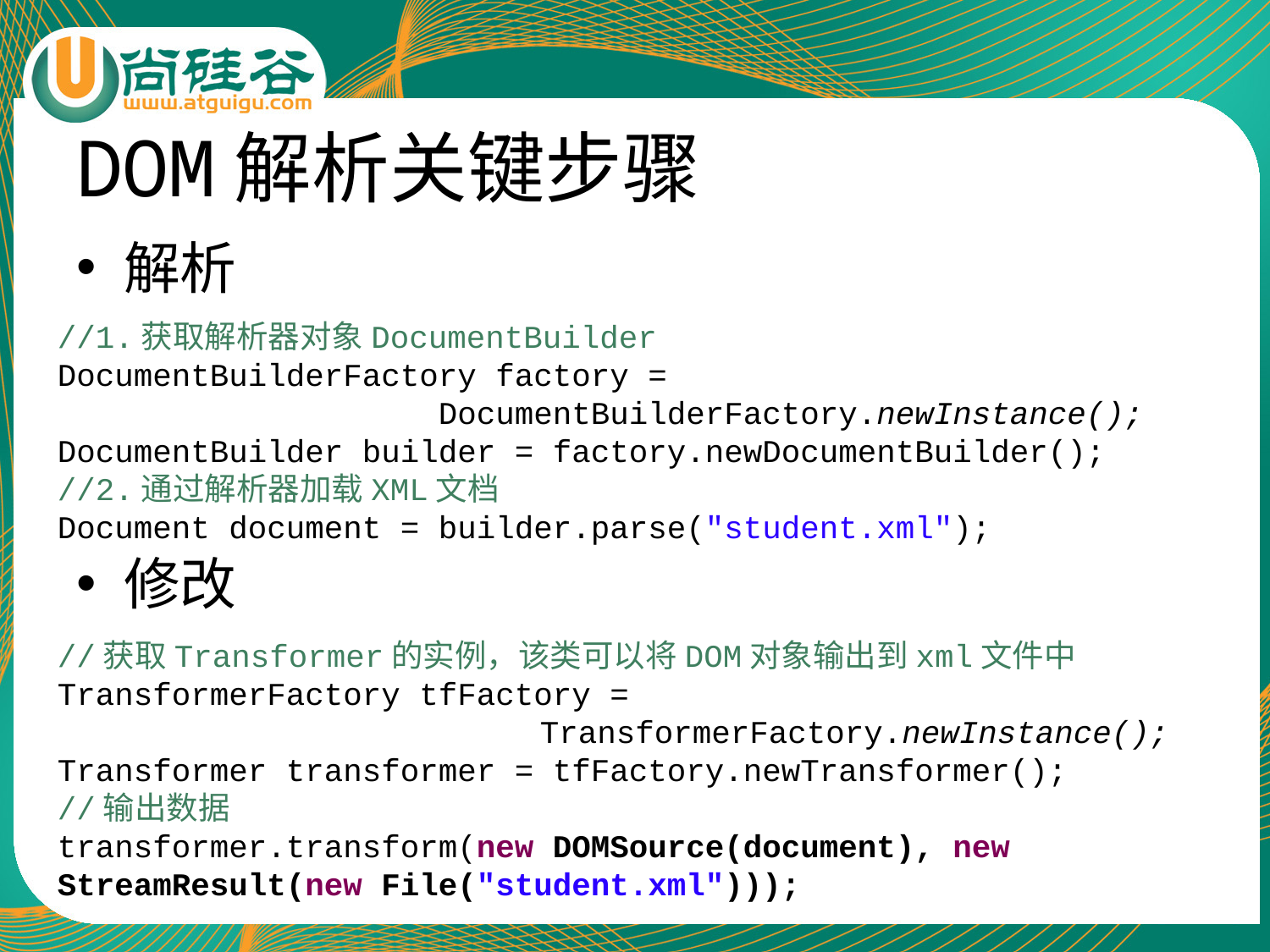

# DOM解析关键步骤
解析

修改
//1.获取解析器对象DocumentBuilder
DocumentBuilderFactory factory =
			DocumentBuilderFactory.newInstance();
DocumentBuilder builder = factory.newDocumentBuilder();
//2.通过解析器加载XML文档
Document document = builder.parse("student.xml");

//获取Transformer的实例，该类可以将DOM对象输出到xml文件中
TransformerFactory tfFactory = 						            TransformerFactory.newInstance();
Transformer transformer = tfFactory.newTransformer();
//输出数据
transformer.transform(new DOMSource(document), new StreamResult(new File("student.xml")));